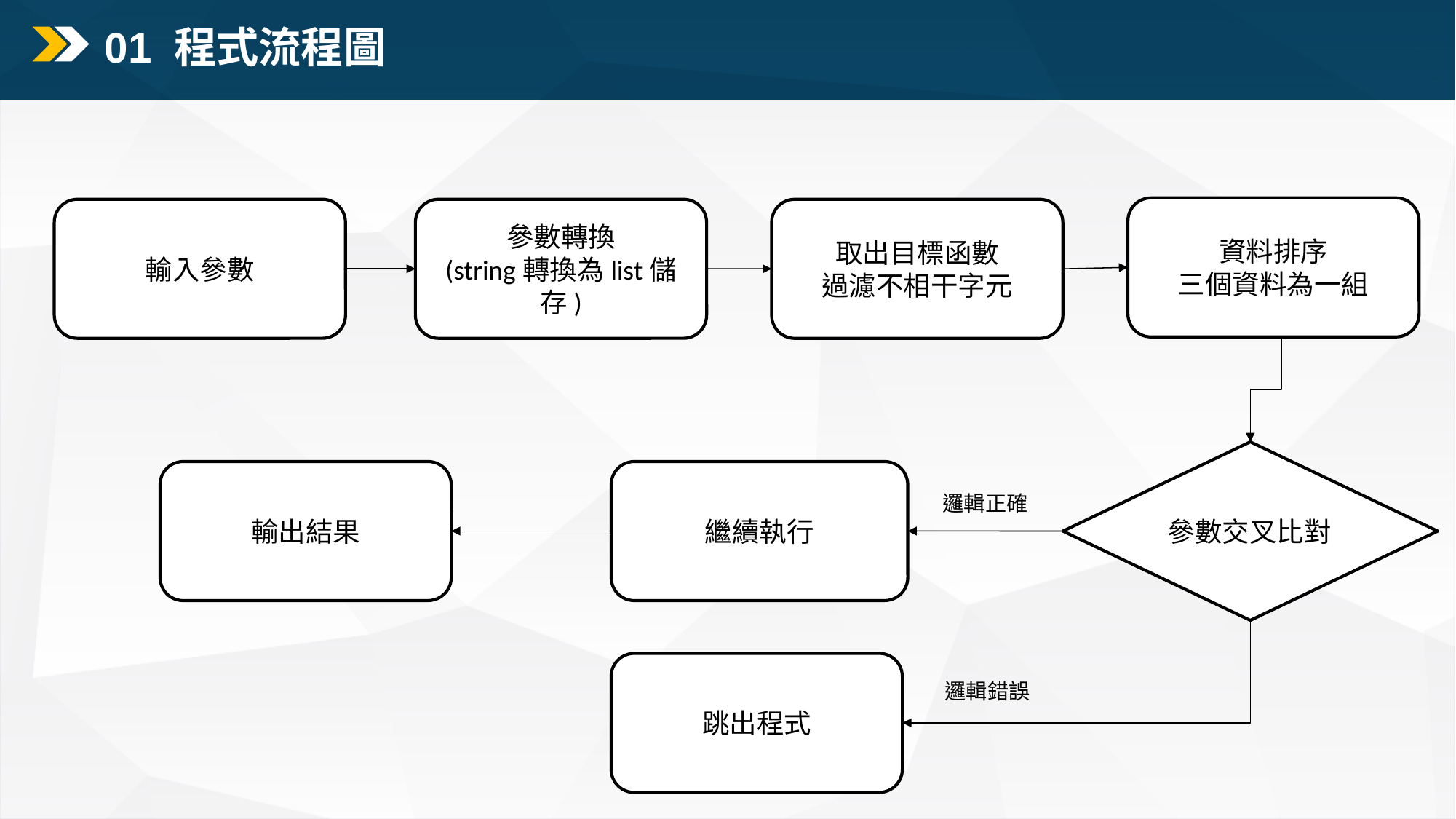

01 程式流程圖

資料排序
三個資料為一組
輸入參數
參數轉換
(string轉換為list儲存)
取出目標函數
過濾不相干字元
參數交叉比對
輸出結果
繼續執行
邏輯正確
跳出程式
邏輯錯誤